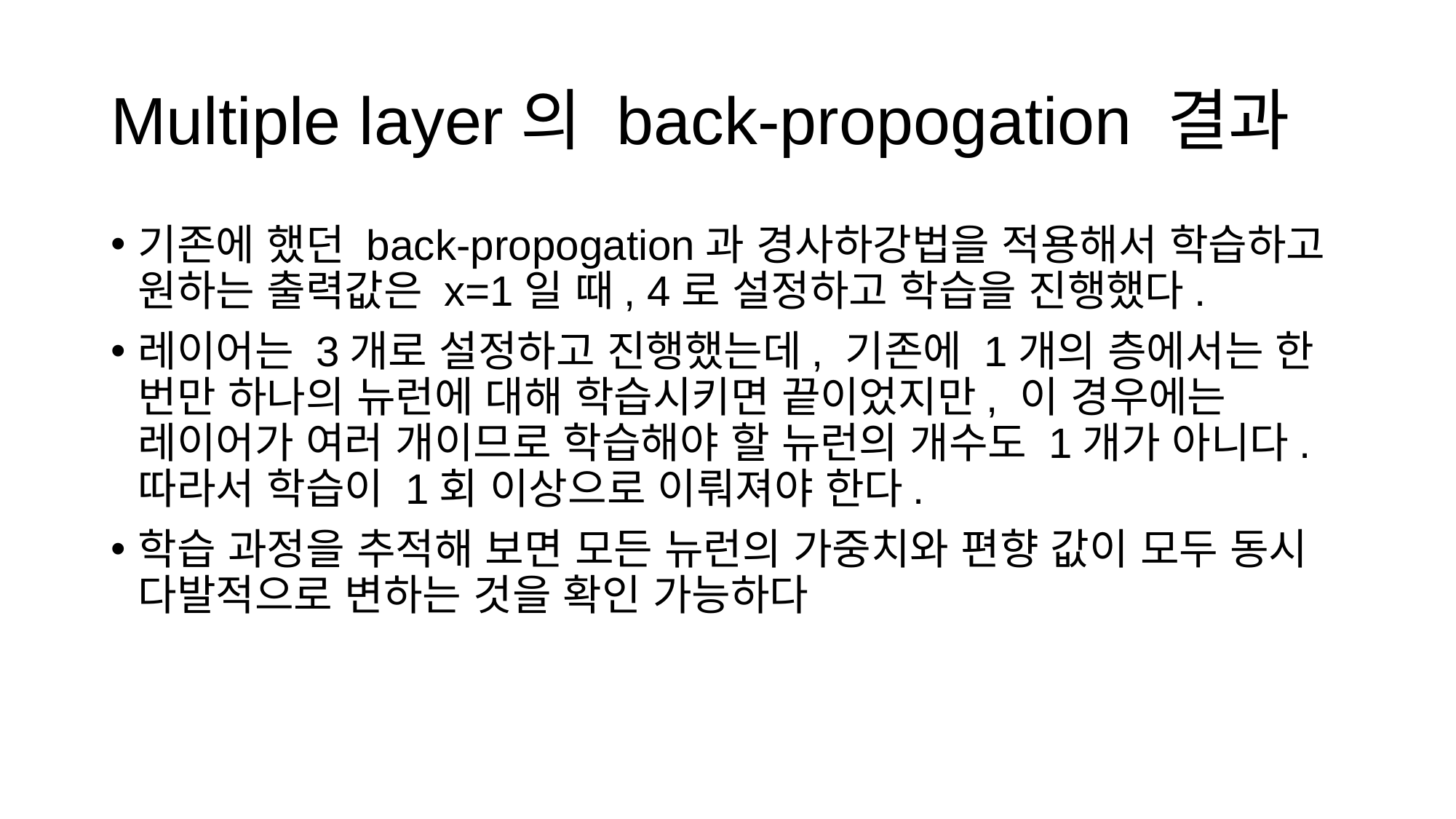

# Multiple layer의 back-propogation 결과
기존에 했던 back-propogation과 경사하강법을 적용해서 학습하고 원하는 출력값은 x=1일 때, 4로 설정하고 학습을 진행했다.
레이어는 3개로 설정하고 진행했는데, 기존에 1개의 층에서는 한 번만 하나의 뉴런에 대해 학습시키면 끝이었지만, 이 경우에는 레이어가 여러 개이므로 학습해야 할 뉴런의 개수도 1개가 아니다. 따라서 학습이 1회 이상으로 이뤄져야 한다.
학습 과정을 추적해 보면 모든 뉴런의 가중치와 편향 값이 모두 동시 다발적으로 변하는 것을 확인 가능하다